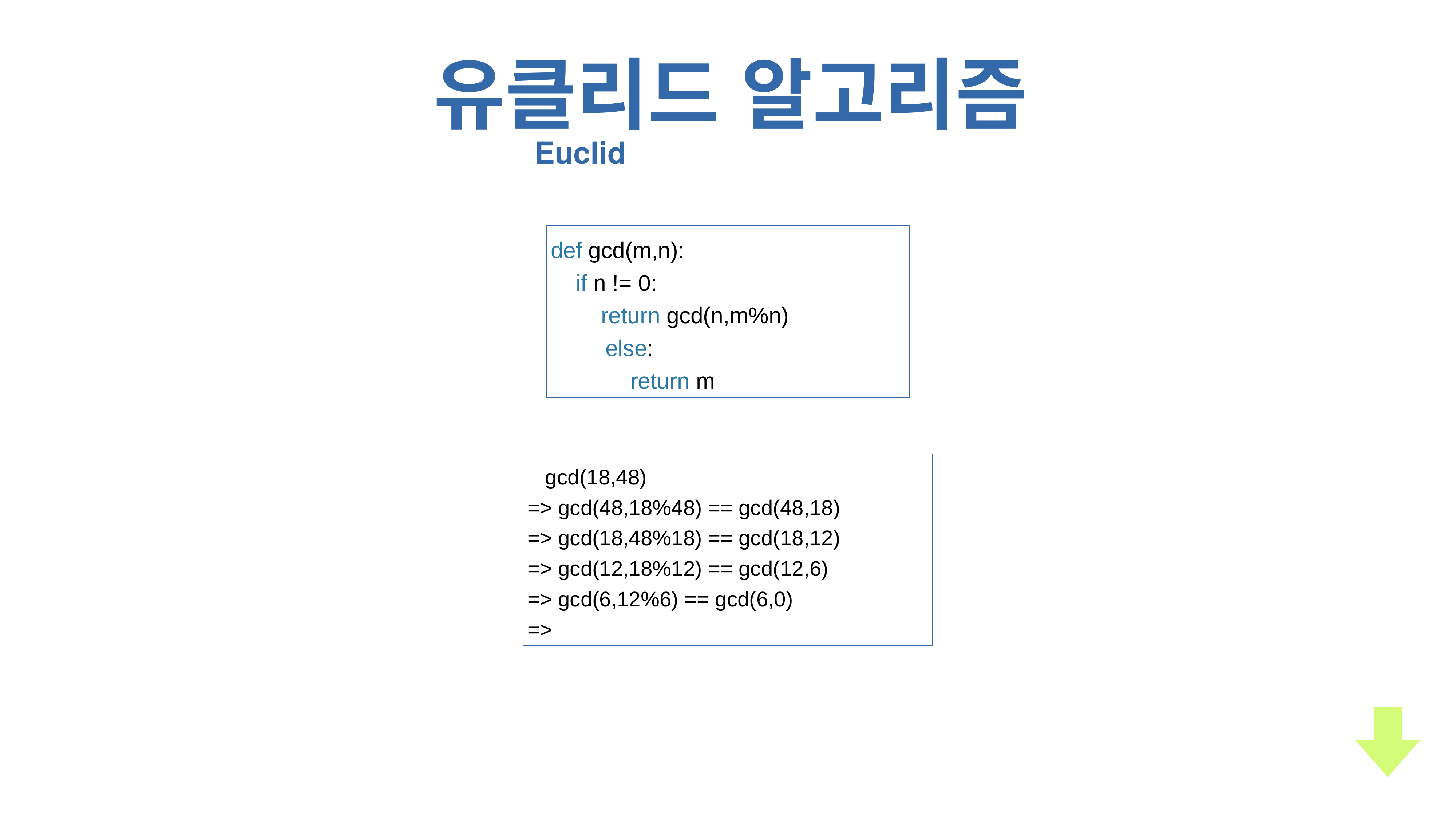

유클리드 알고리즘
Euclid
def gcd(m,n):
    if n != 0:
        return gcd(n,m%n)
else:
    return m
   gcd(18,48)
=> gcd(48,18%48) == gcd(48,18)
=> gcd(18,48%18) == gcd(18,12)
=> gcd(12,18%12) == gcd(12,6)
=> gcd(6,12%6) == gcd(6,0)
=>